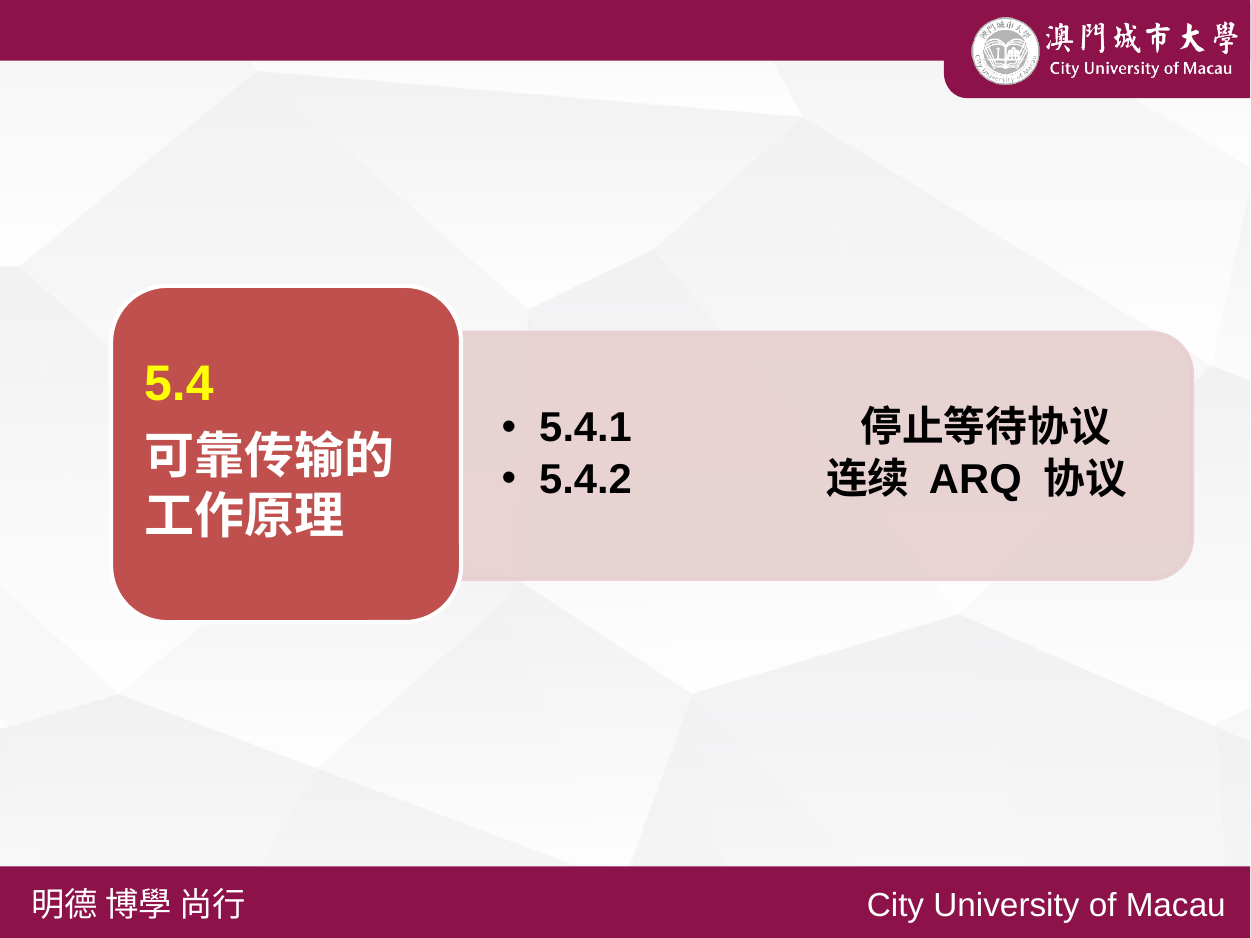

5.4.1                   停止等待协议
5.4.2                连续 ARQ 协议
5.4
可靠传输的工作原理